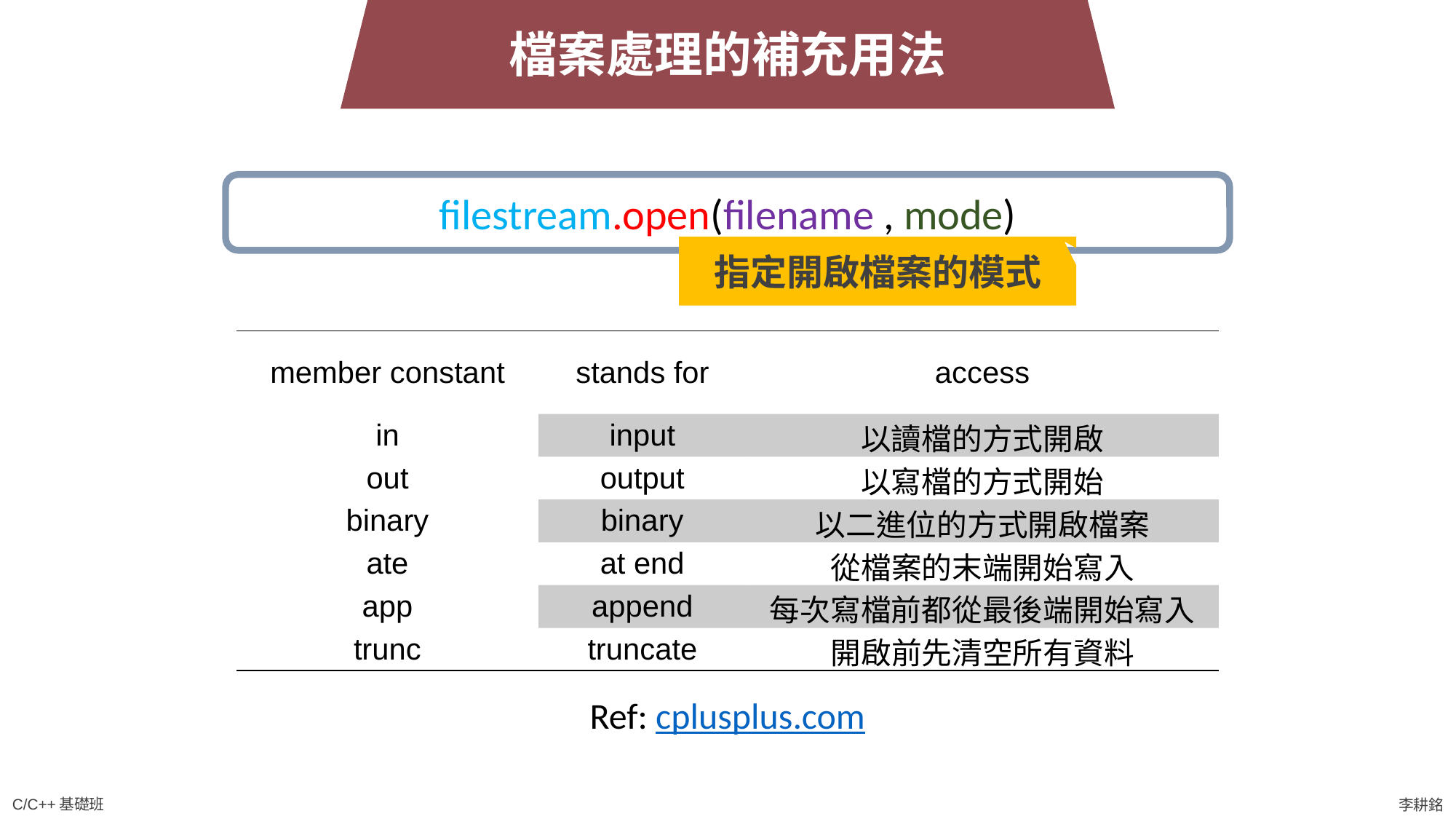

檔案處理的補充用法
filestream.open(filename , mode)
指定開啟檔案的模式
| member constant | stands for | access |
| --- | --- | --- |
| in | input | 以讀檔的方式開啟 |
| out | output | 以寫檔的方式開始 |
| binary | binary | 以二進位的方式開啟檔案 |
| ate | at end | 從檔案的末端開始寫入 |
| app | append | 每次寫檔前都從最後端開始寫入 |
| trunc | truncate | 開啟前先清空所有資料 |
Ref: cplusplus.com
C/C++基礎班
李耕銘